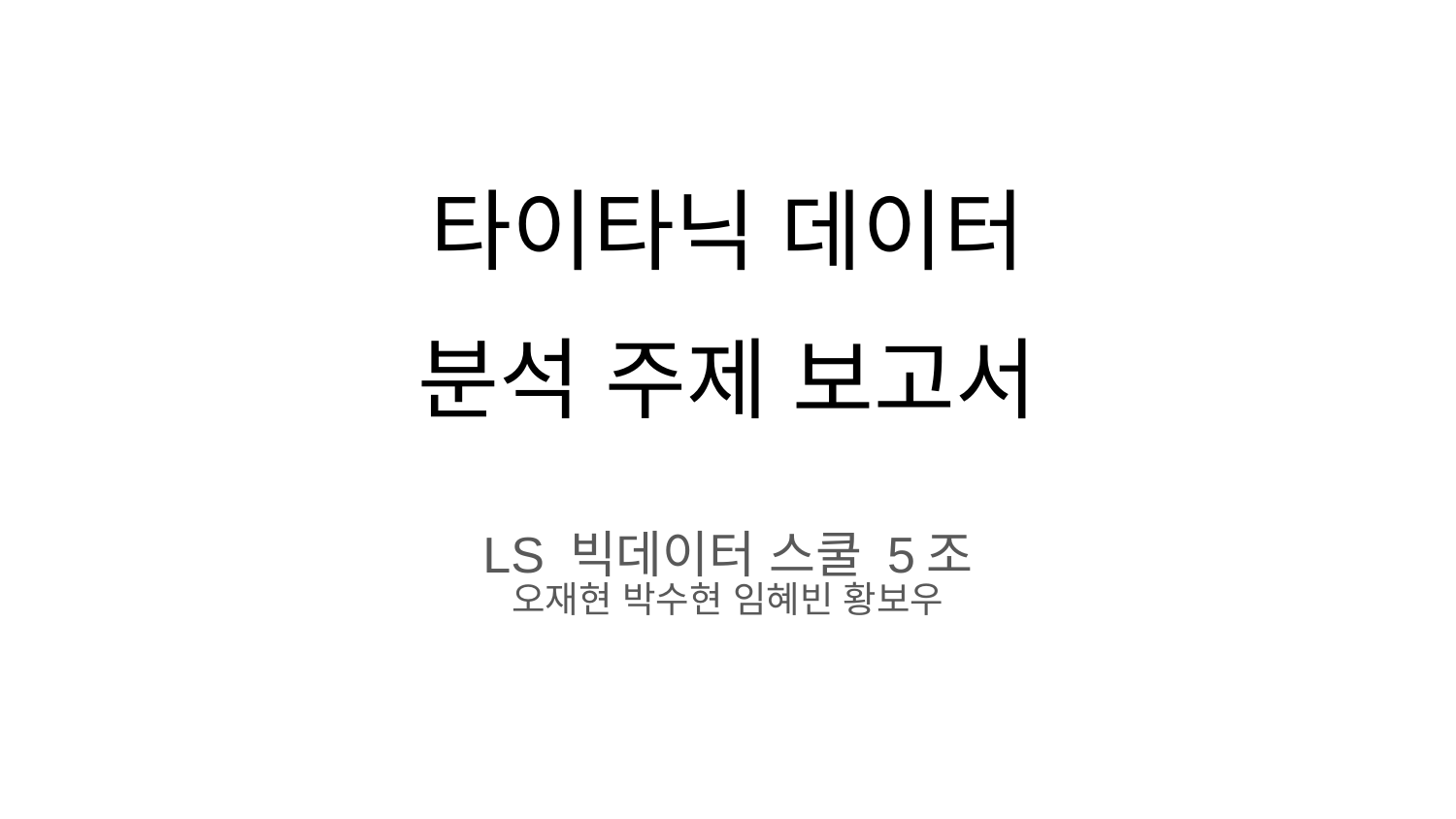

# 타이타닉 데이터
분석 주제 보고서
LS 빅데이터 스쿨 5조
오재현 박수현 임혜빈 황보우